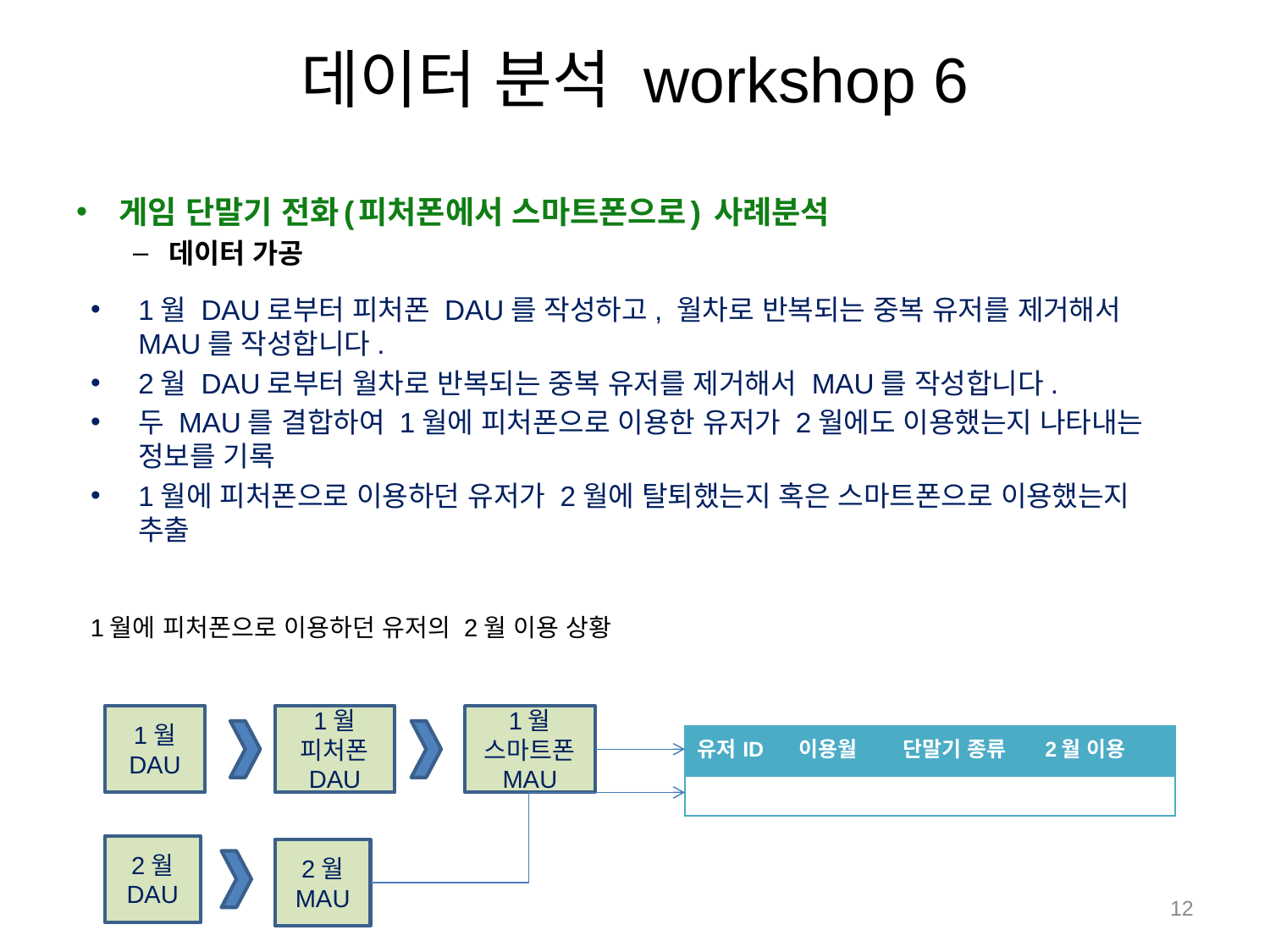

# 데이터 분석 workshop 6
게임 단말기 전화(피처폰에서 스마트폰으로) 사례분석
데이터 가공
1월 DAU로부터 피처폰 DAU를 작성하고, 월차로 반복되는 중복 유저를 제거해서 MAU를 작성합니다.
2월 DAU로부터 월차로 반복되는 중복 유저를 제거해서 MAU를 작성합니다.
두 MAU를 결합하여 1월에 피처폰으로 이용한 유저가 2월에도 이용했는지 나타내는 정보를 기록
1월에 피처폰으로 이용하던 유저가 2월에 탈퇴했는지 혹은 스마트폰으로 이용했는지 추출
1월에 피처폰으로 이용하던 유저의 2월 이용 상황
1월 DAU
1월
피처폰 DAU
1월
스마트폰 MAU

| 유저ID | 이용월 | 단말기 종류 | 2월 이용 |
| --- | --- | --- | --- |
|  |  |  |  |
2월 DAU
2월 MAU

12